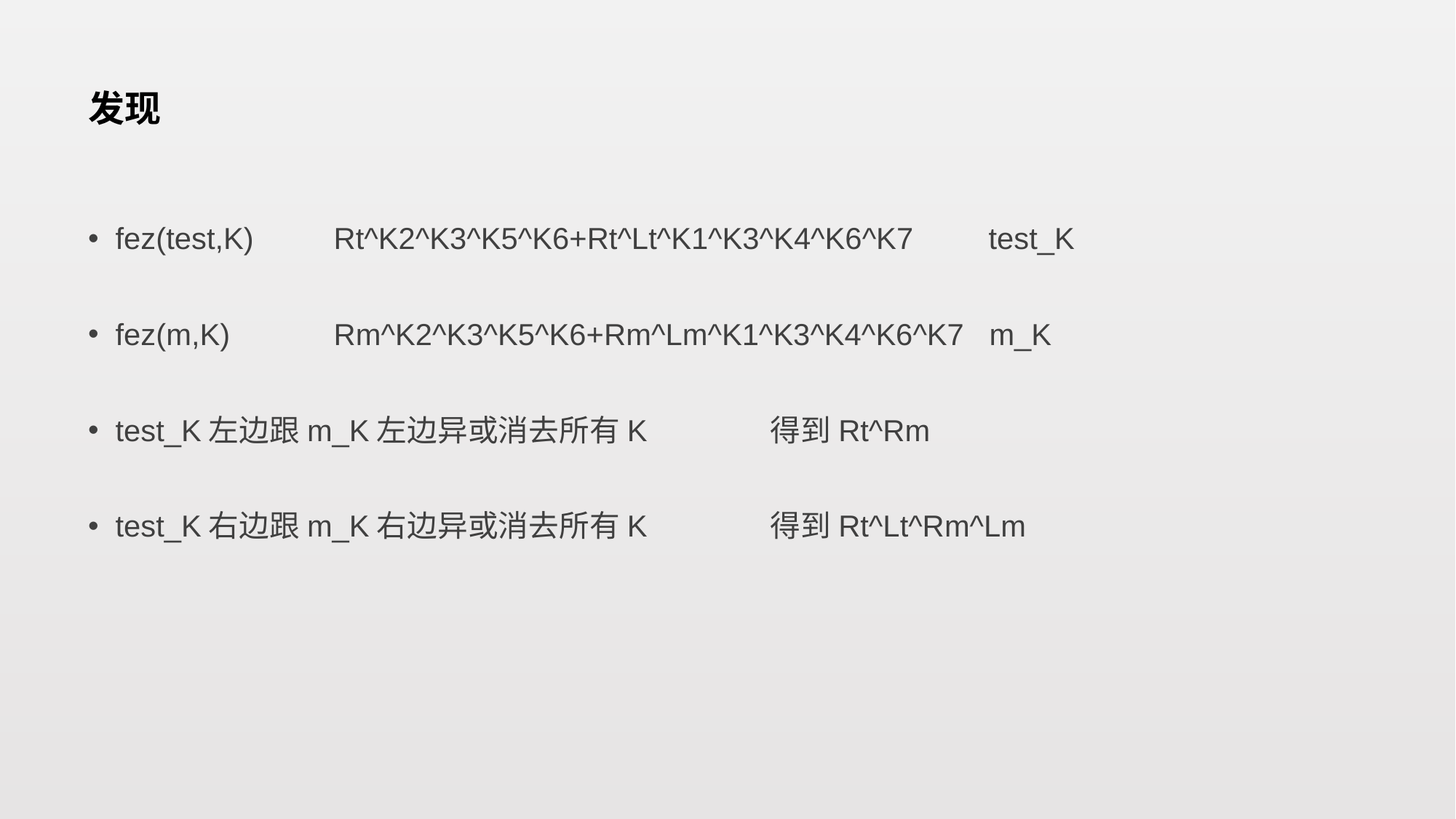

# 发现
fez(test,K)	Rt^K2^K3^K5^K6+Rt^Lt^K1^K3^K4^K6^K7	test_K

fez(m,K)	Rm^K2^K3^K5^K6+Rm^Lm^K1^K3^K4^K6^K7   m_K

test_K左边跟m_K左边异或消去所有K		得到Rt^Rm

test_K右边跟m_K右边异或消去所有K		得到Rt^Lt^Rm^Lm